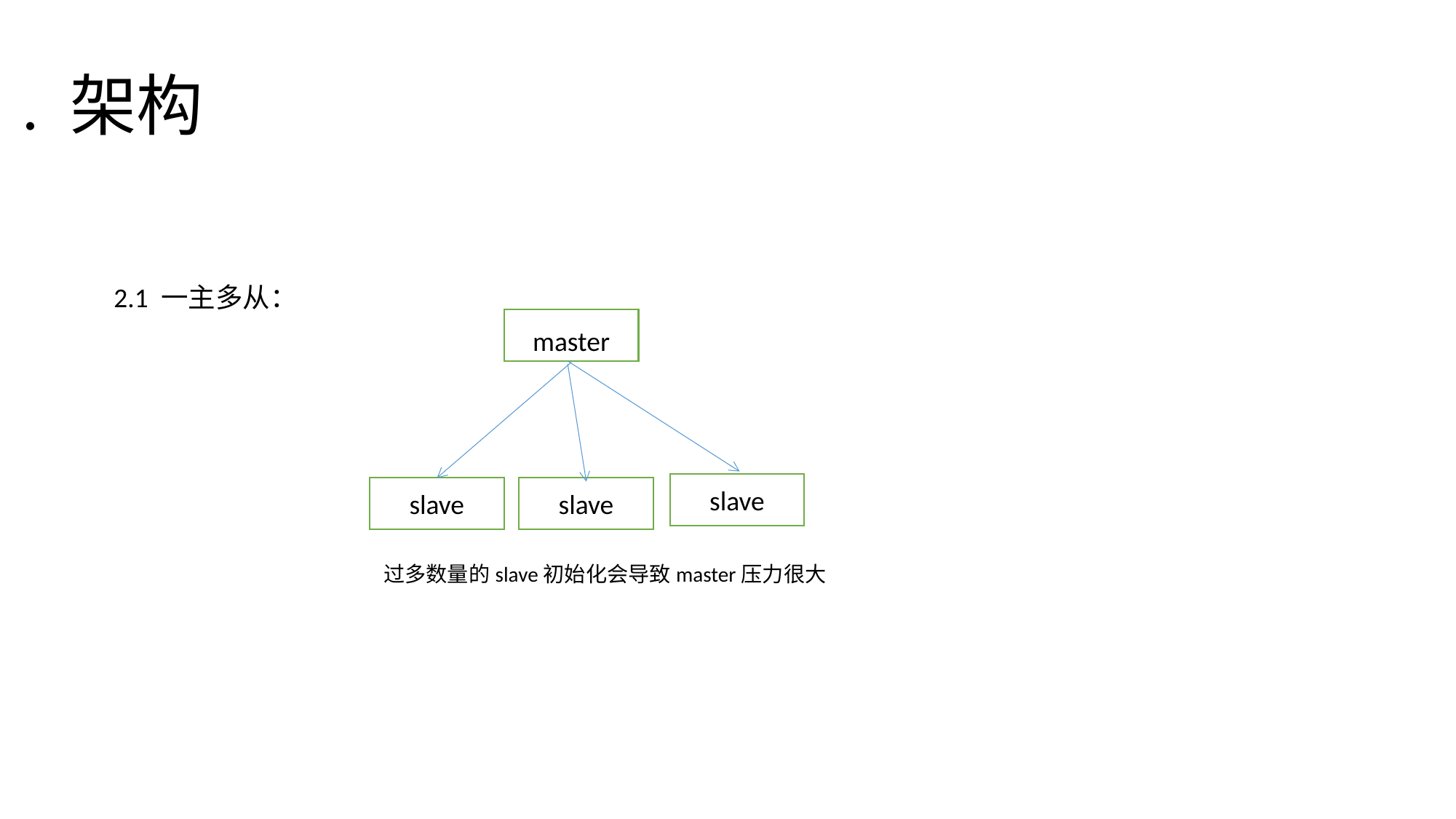

# 四. 架构
    2.1 一主多从：

master

slave

slave

slave
过多数量的slave初始化会导致master压力很大